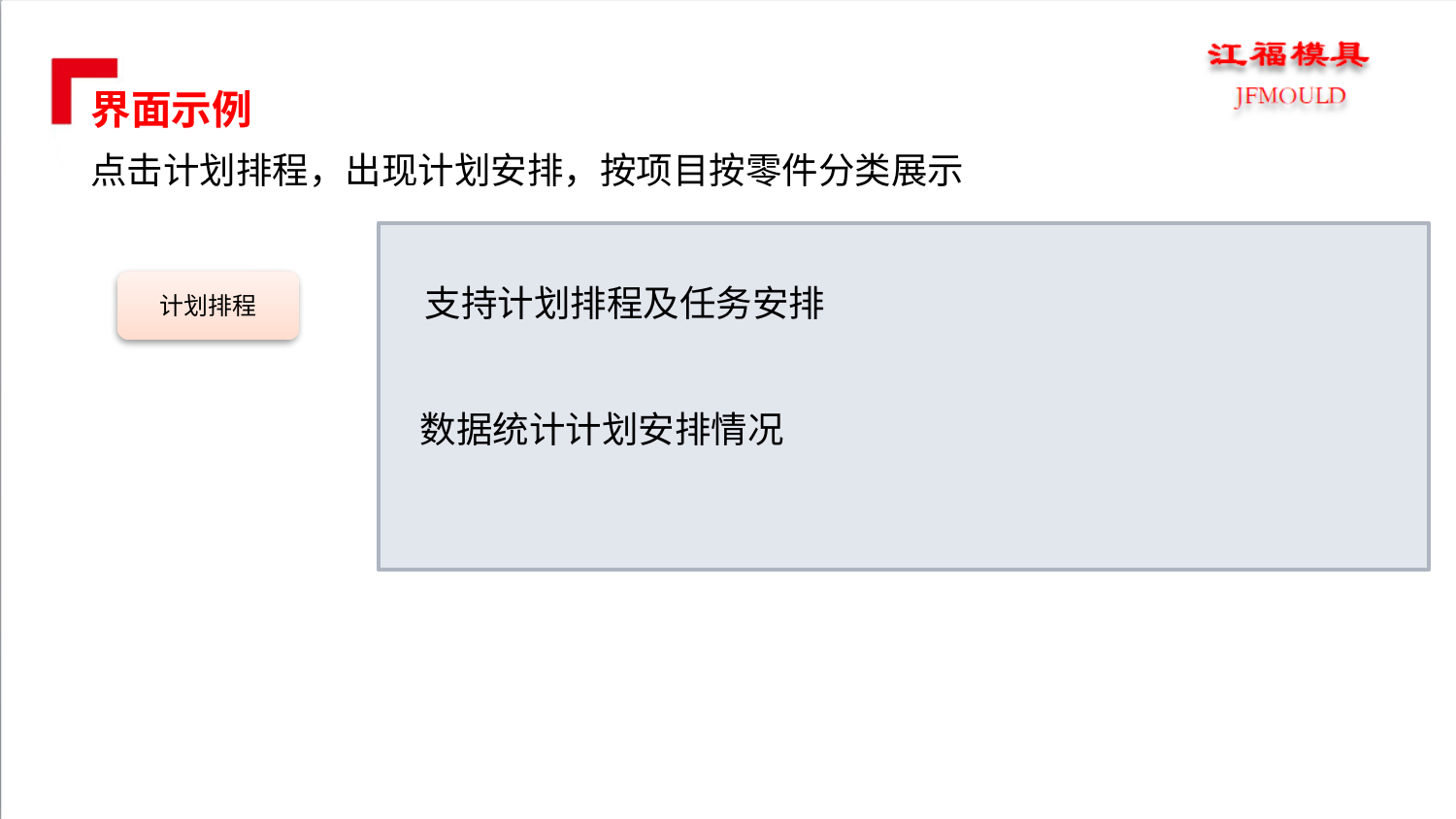

界面示例
点击计划排程，出现计划安排，按项目按零件分类展示

计划排程
支持计划排程及任务安排
数据统计计划安排情况